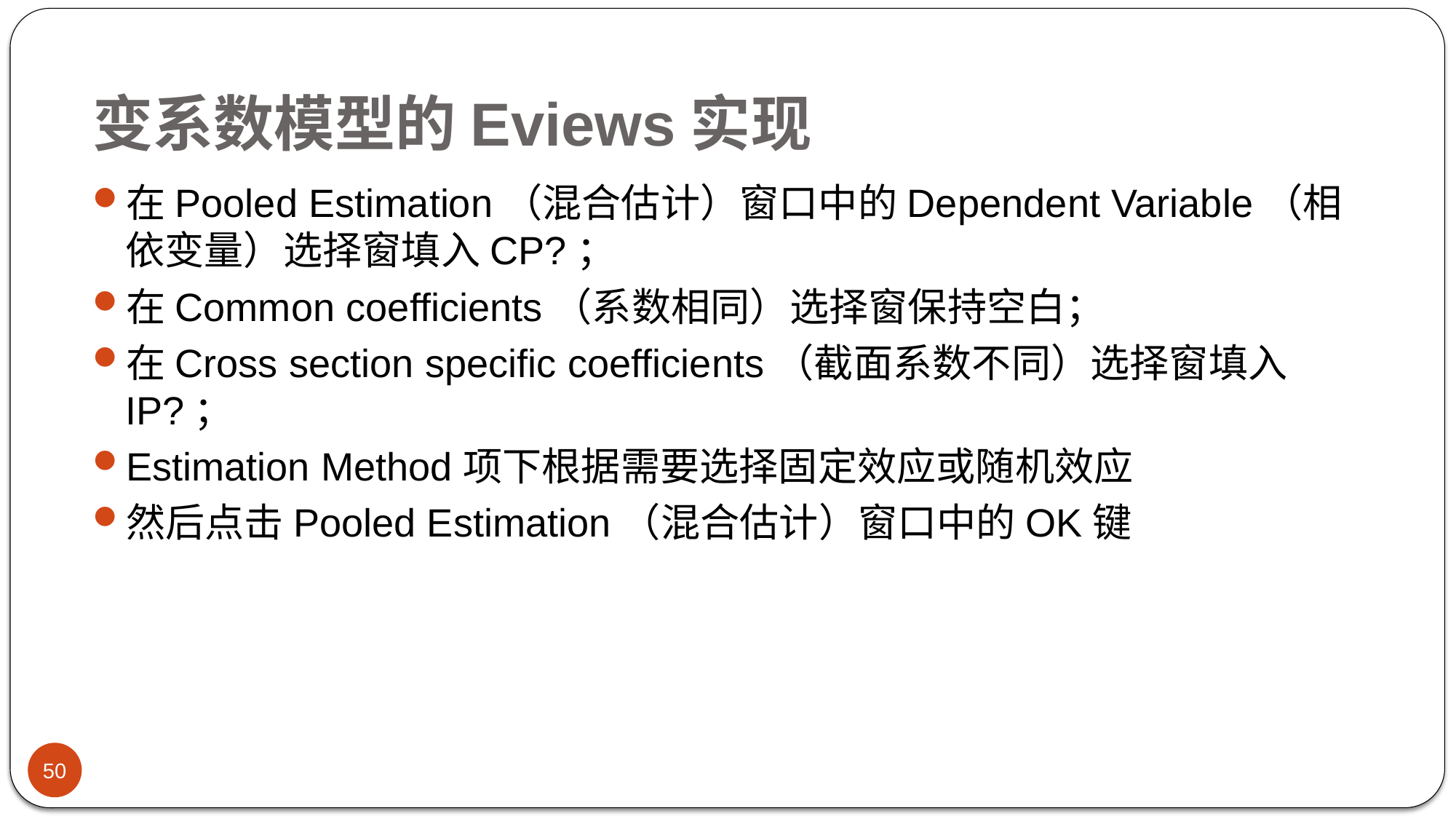

# 变系数模型的Eviews实现
在Pooled Estimation（混合估计）窗口中的Dependent Variable（相依变量）选择窗填入CP?；
在Common coefficients（系数相同）选择窗保持空白；
在Cross section specific coefficients（截面系数不同）选择窗填入IP?；
Estimation Method项下根据需要选择固定效应或随机效应
然后点击Pooled Estimation（混合估计）窗口中的OK键
50